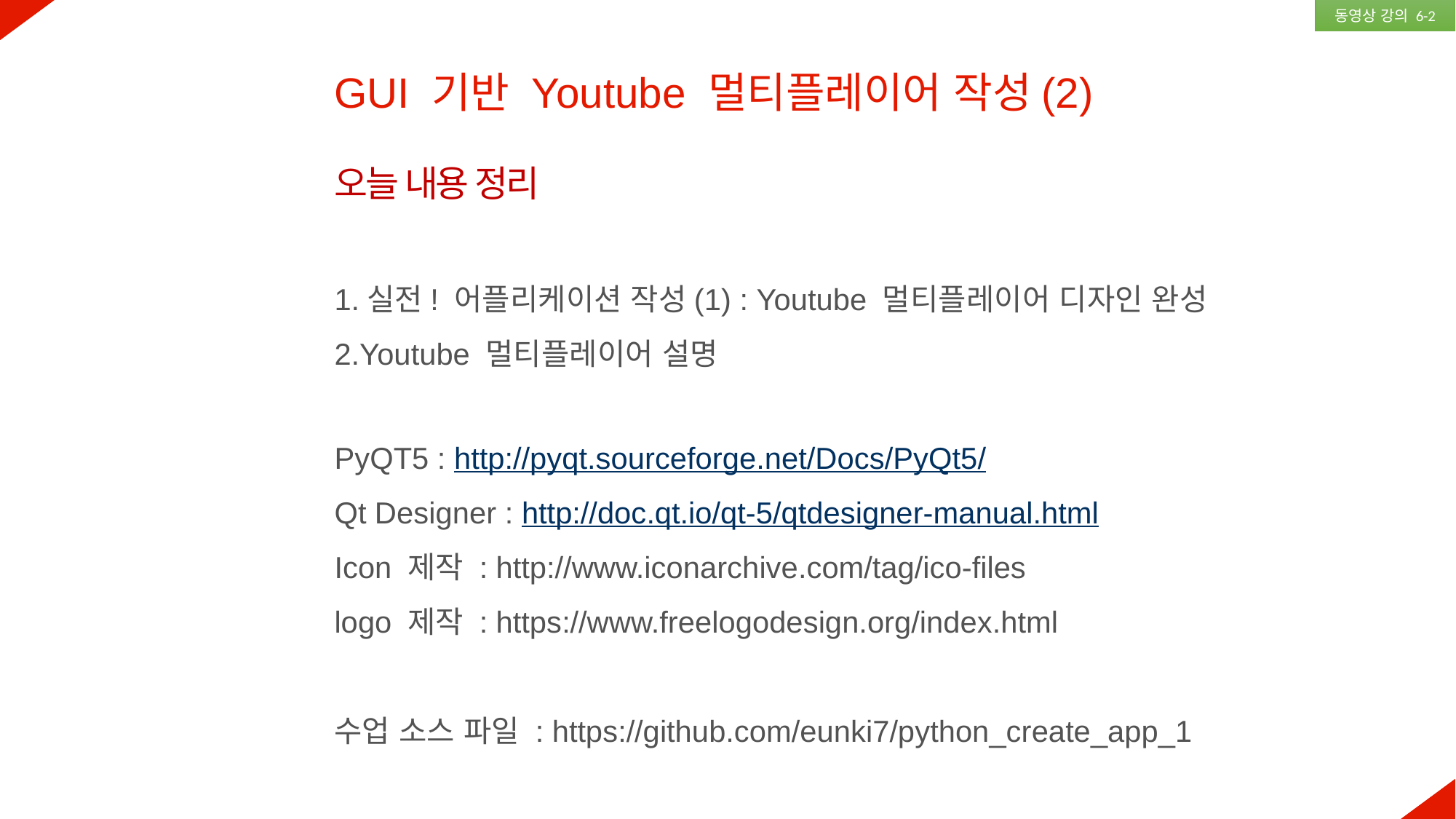

동영상 강의 6-2
GUI 기반 Youtube 멀티플레이어 작성(2)

오늘 내용 정리

1.실전! 어플리케이션 작성(1) : Youtube 멀티플레이어 디자인 완성
2.Youtube 멀티플레이어 설명

PyQT5 : http://pyqt.sourceforge.net/Docs/PyQt5/
Qt Designer : http://doc.qt.io/qt-5/qtdesigner-manual.html
Icon 제작 : http://www.iconarchive.com/tag/ico-files
logo 제작 : https://www.freelogodesign.org/index.html

수업 소스 파일 : https://github.com/eunki7/python_create_app_1